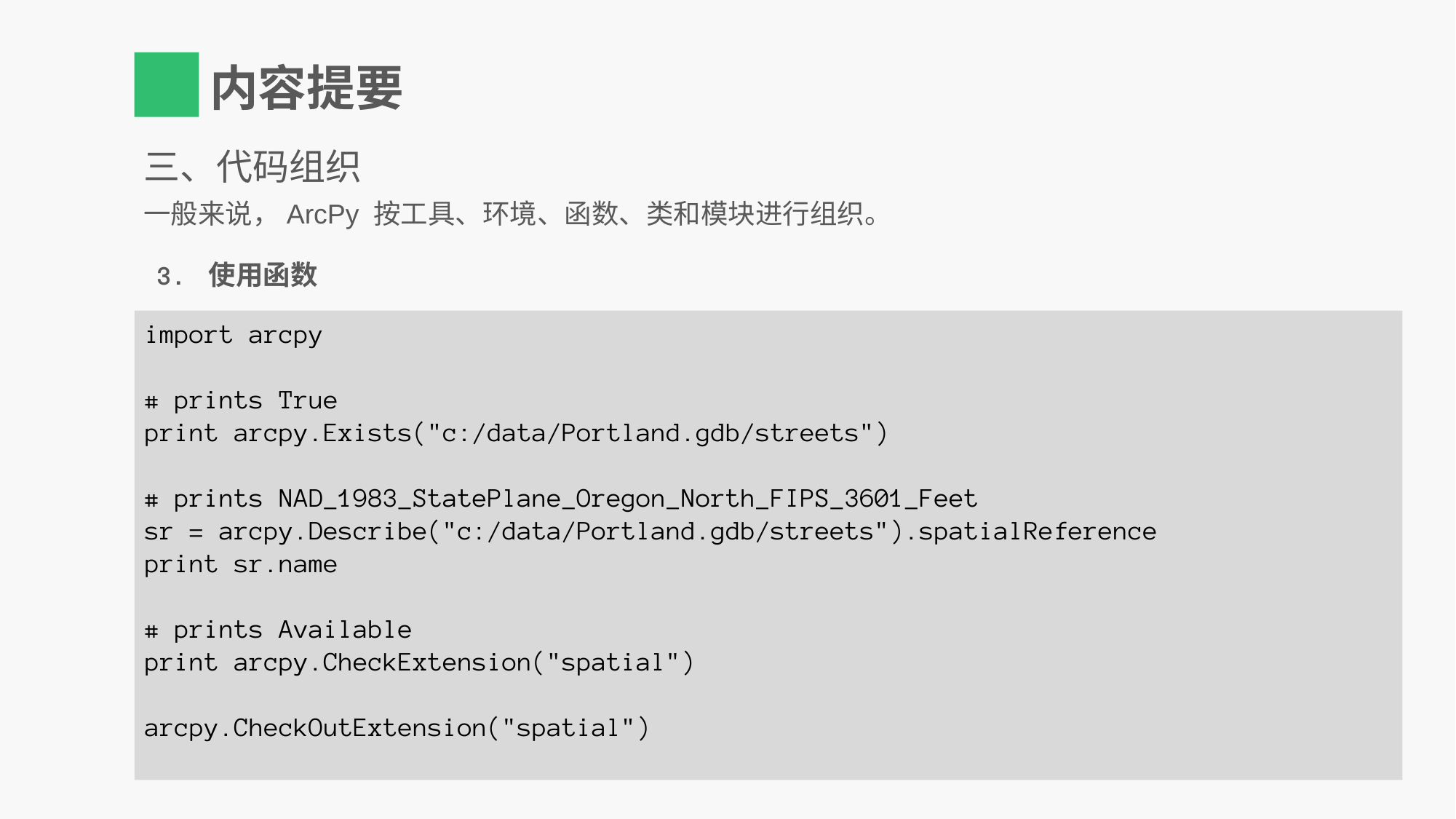

三、代码组织
一般来说，ArcPy 按工具、环境、函数、类和模块进行组织。
3. 使用函数
import arcpy

# prints True
print arcpy.Exists("c:/data/Portland.gdb/streets")

# prints NAD_1983_StatePlane_Oregon_North_FIPS_3601_Feet
sr = arcpy.Describe("c:/data/Portland.gdb/streets").spatialReference
print sr.name

# prints Available
print arcpy.CheckExtension("spatial")

arcpy.CheckOutExtension("spatial")